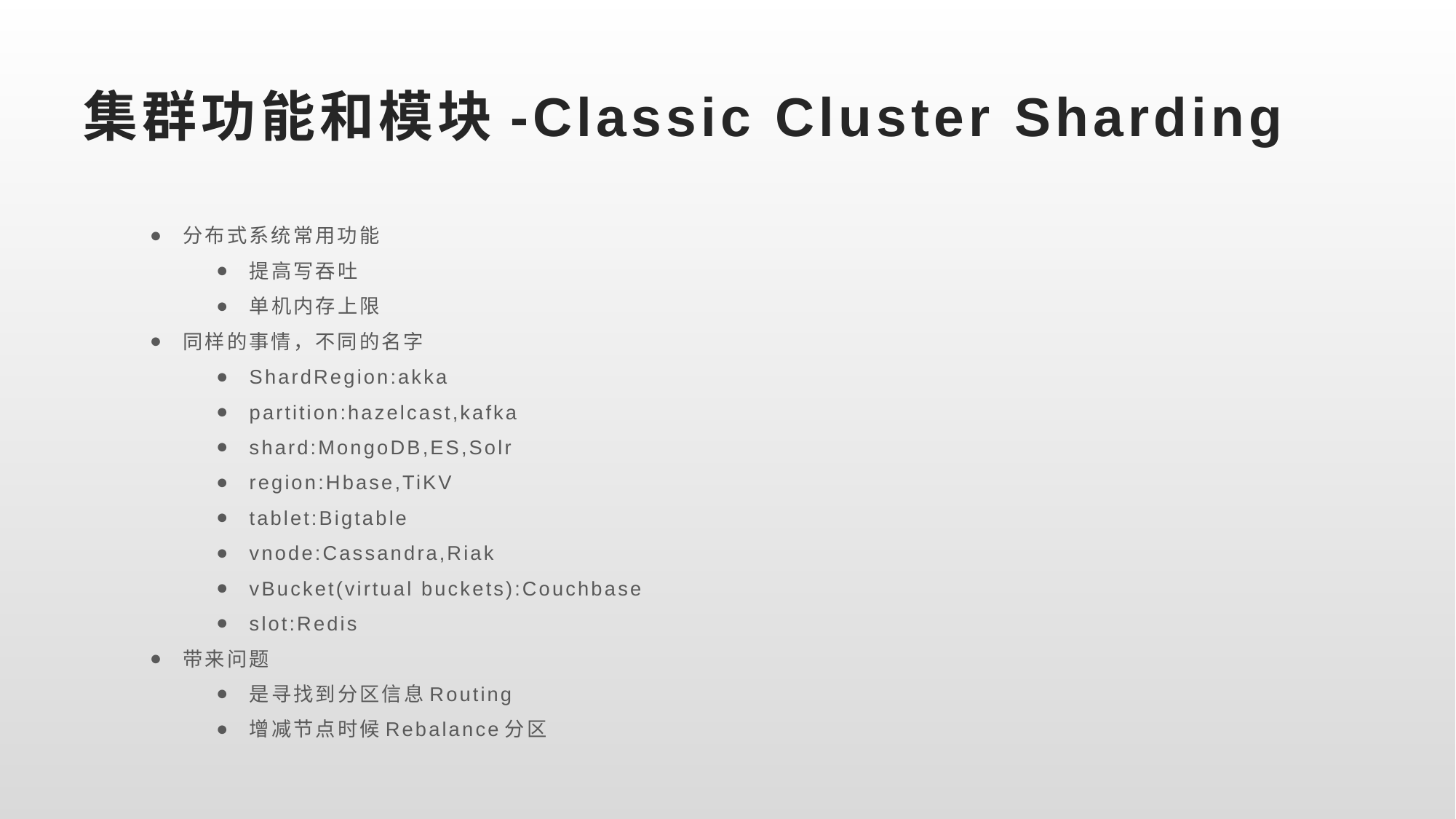

# 集群功能和模块-Classic Cluster Sharding

分布式系统常用功能
提高写吞吐
单机内存上限
同样的事情，不同的名字
ShardRegion:akka
partition:hazelcast,kafka
shard:MongoDB,ES,Solr
region:Hbase,TiKV
tablet:Bigtable
vnode:Cassandra,Riak
vBucket(virtual buckets):Couchbase
slot:Redis
带来问题
是寻找到分区信息Routing
增减节点时候Rebalance分区